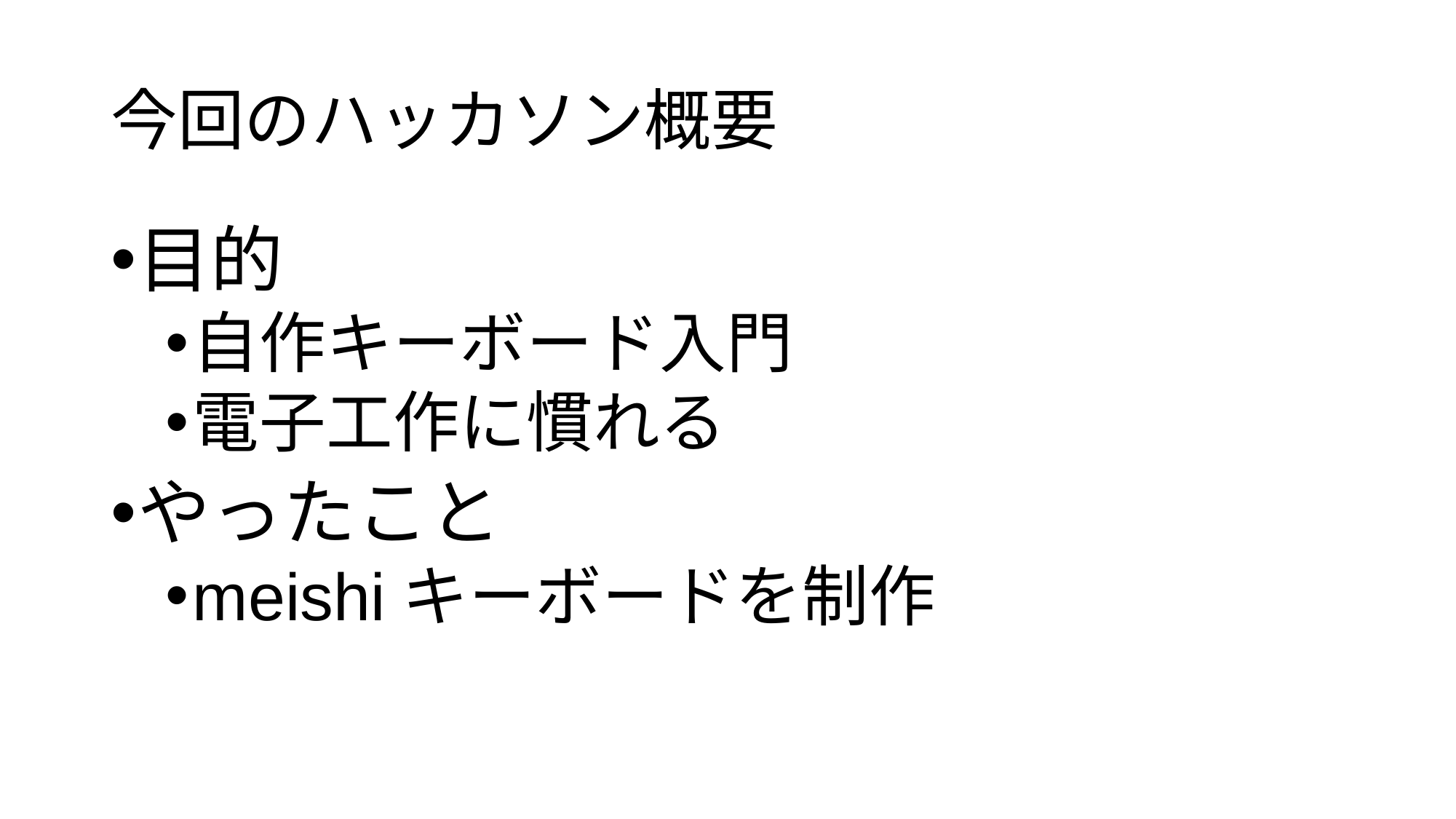

# 今回のハッカソン概要
目的
自作キーボード入門
電子工作に慣れる
やったこと
meishiキーボードを制作